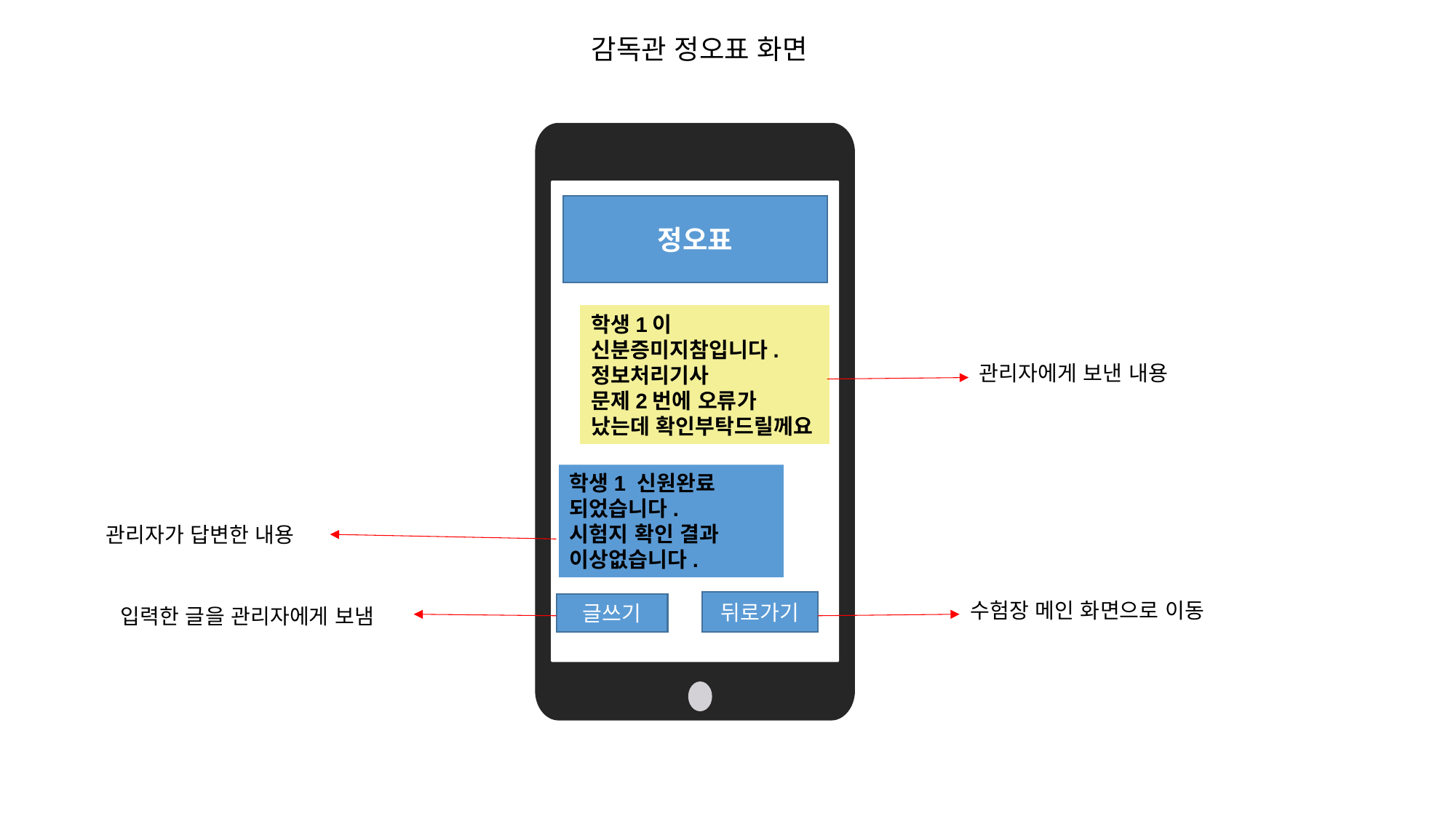

감독관 정오표 화면

정오표
뒤로가기
글쓰기
학생1이 신분증미지참입니다.
정보처리기사
문제2번에 오류가 났는데 확인부탁드릴께요
관리자에게 보낸 내용
학생1 신원완료 되었습니다.
시험지 확인 결과 이상없습니다.
관리자가 답변한 내용
수험장 메인 화면으로 이동
입력한 글을 관리자에게 보냄